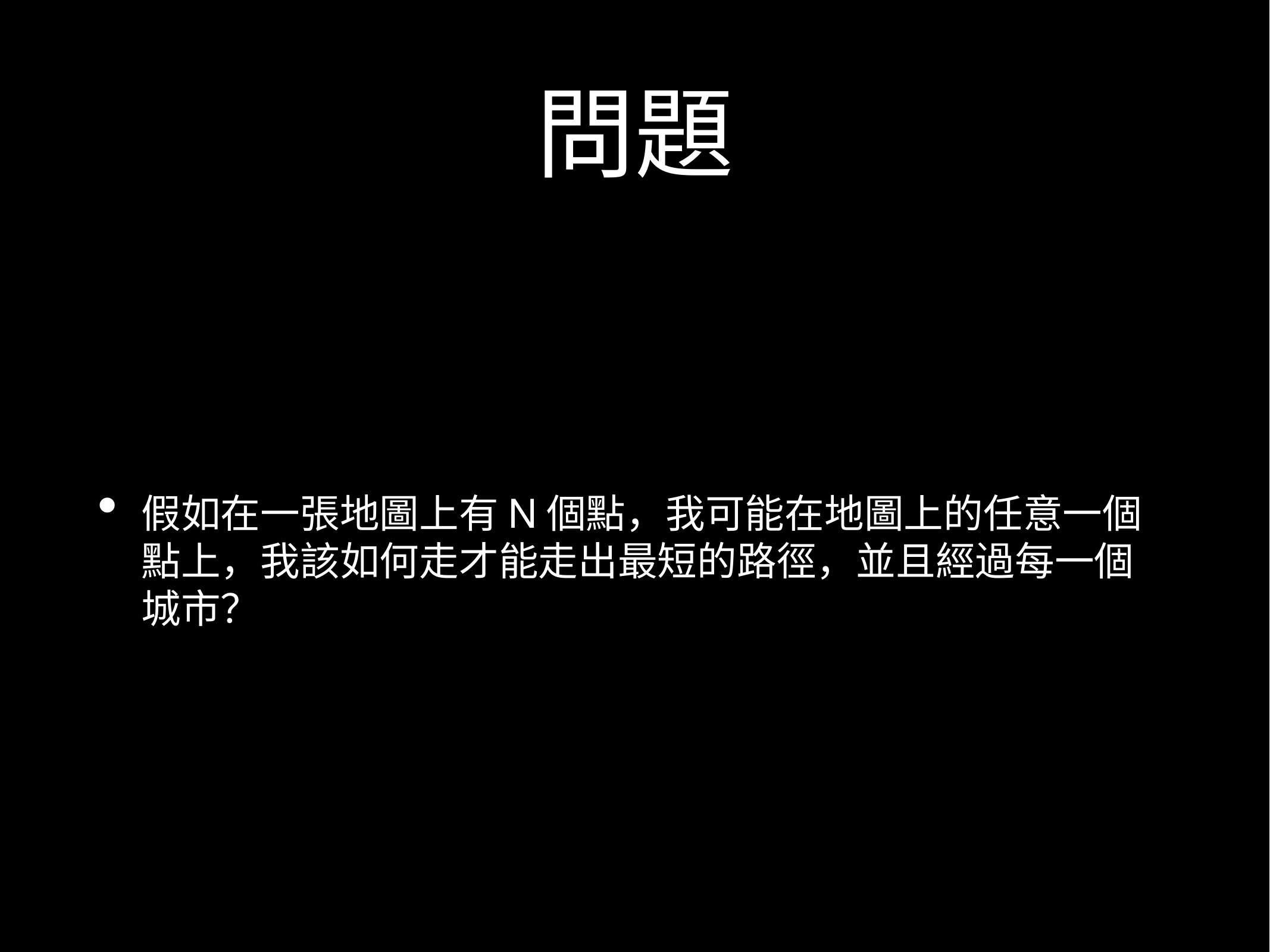

# 問題
假如在一張地圖上有N個點，我可能在地圖上的任意一個點上，我該如何走才能走出最短的路徑，並且經過每一個城市？